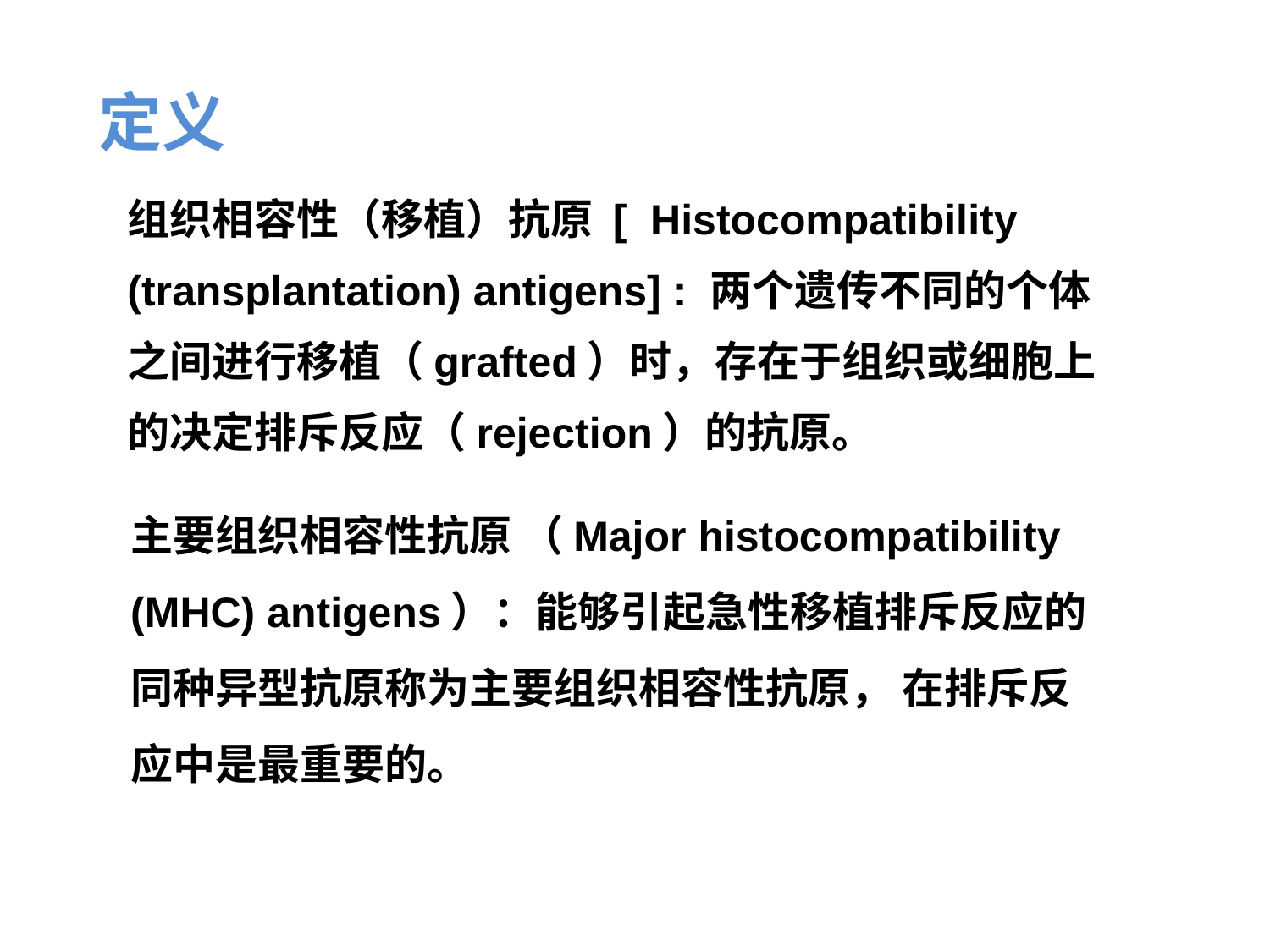

定义
组织相容性（移植）抗原 [  Histocompatibility (transplantation) antigens] : 两个遗传不同的个体之间进行移植（grafted）时，存在于组织或细胞上的决定排斥反应（rejection）的抗原。
主要组织相容性抗原 （Major histocompatibility (MHC) antigens）：能够引起急性移植排斥反应的同种异型抗原称为主要组织相容性抗原， 在排斥反应中是最重要的。